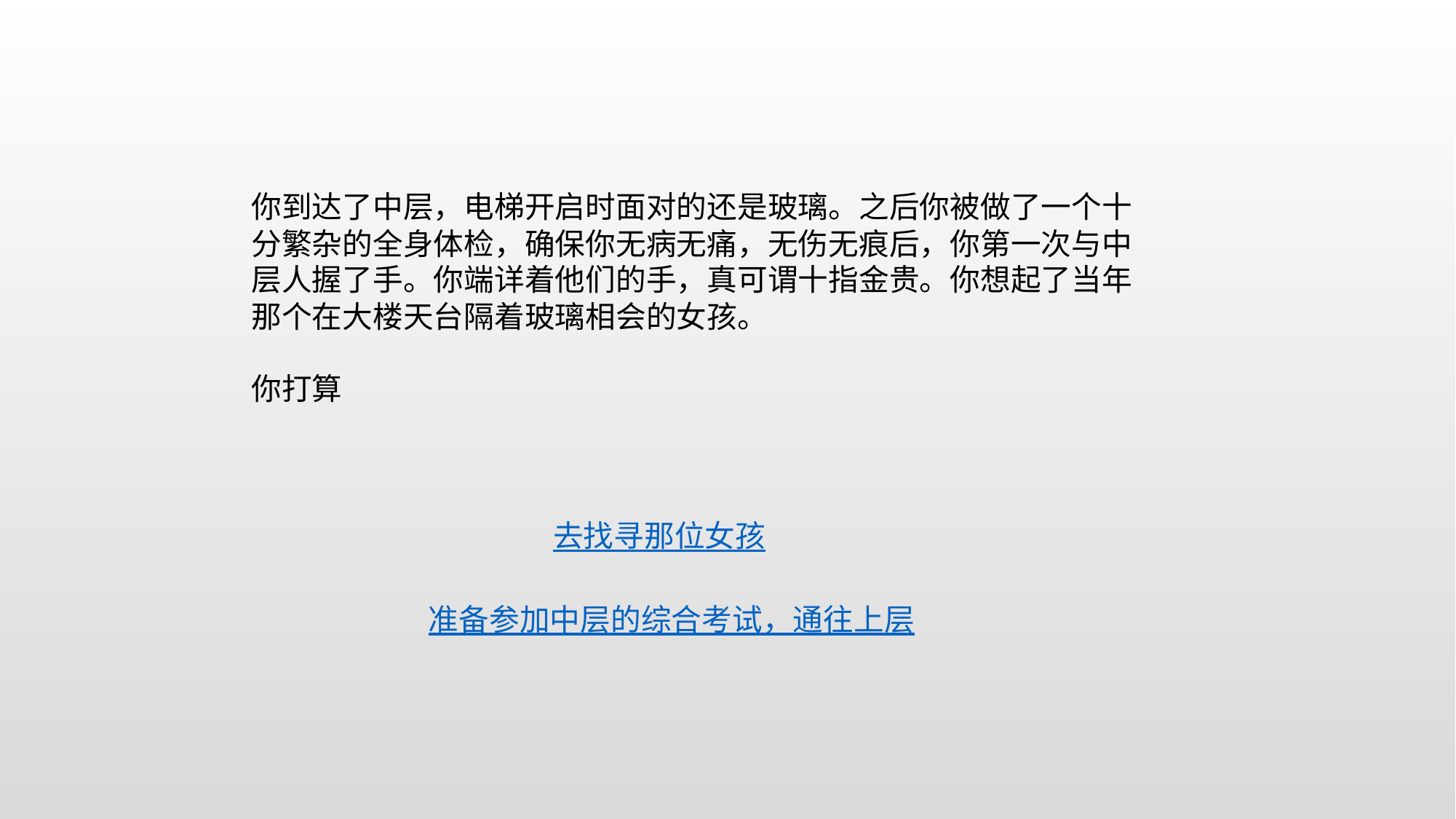

你到达了中层，电梯开启时面对的还是玻璃。之后你被做了一个十分繁杂的全身体检，确保你无病无痛，无伤无痕后，你第一次与中层人握了手。你端详着他们的手，真可谓十指金贵。你想起了当年那个在大楼天台隔着玻璃相会的女孩。

你打算
去找寻那位女孩
准备参加中层的综合考试，通往上层